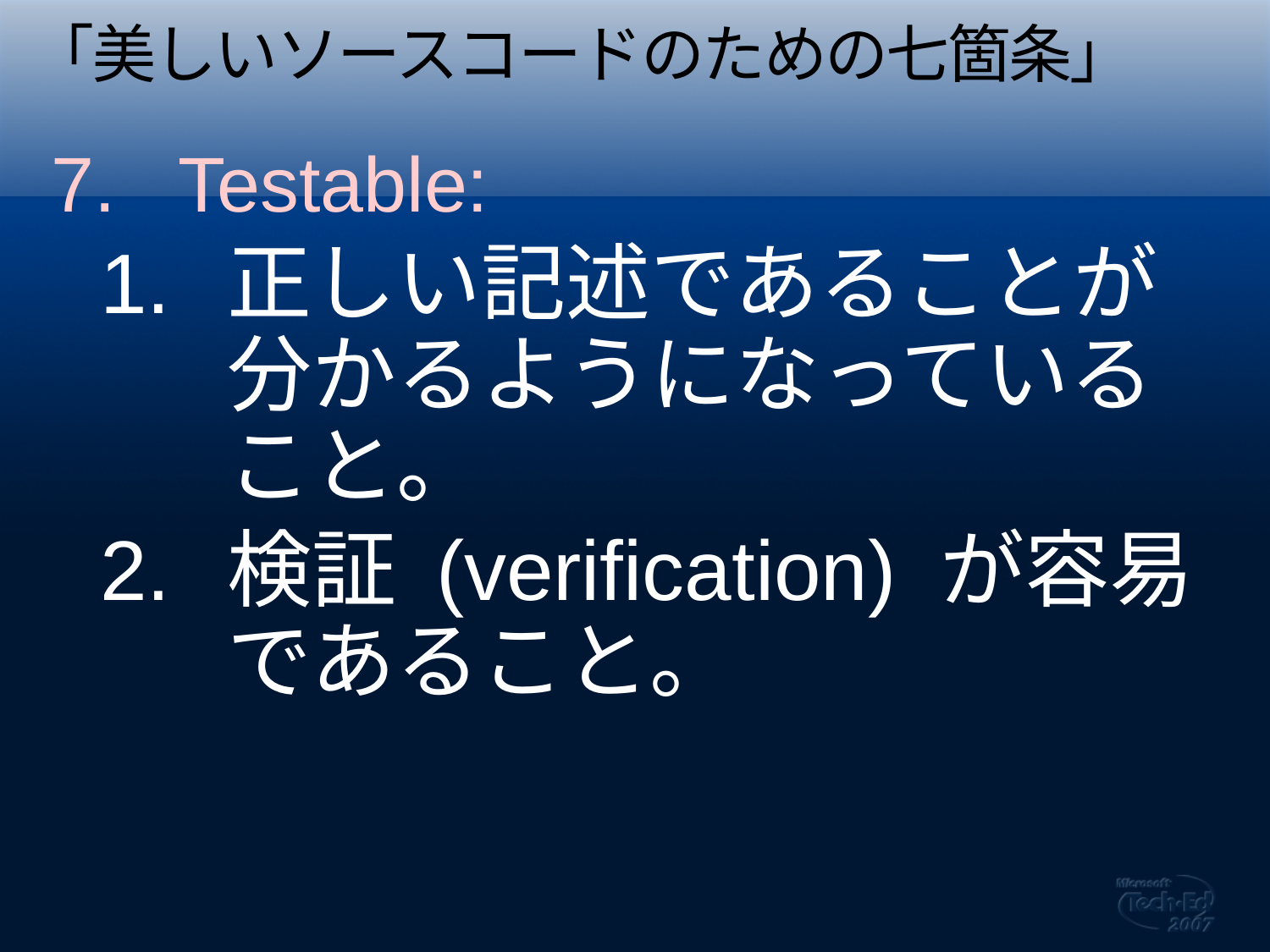

# 「美しいソースコードのための七箇条」
Testable:
正しい記述であることが分かるようになっていること。
検証 (verification) が容易であること。